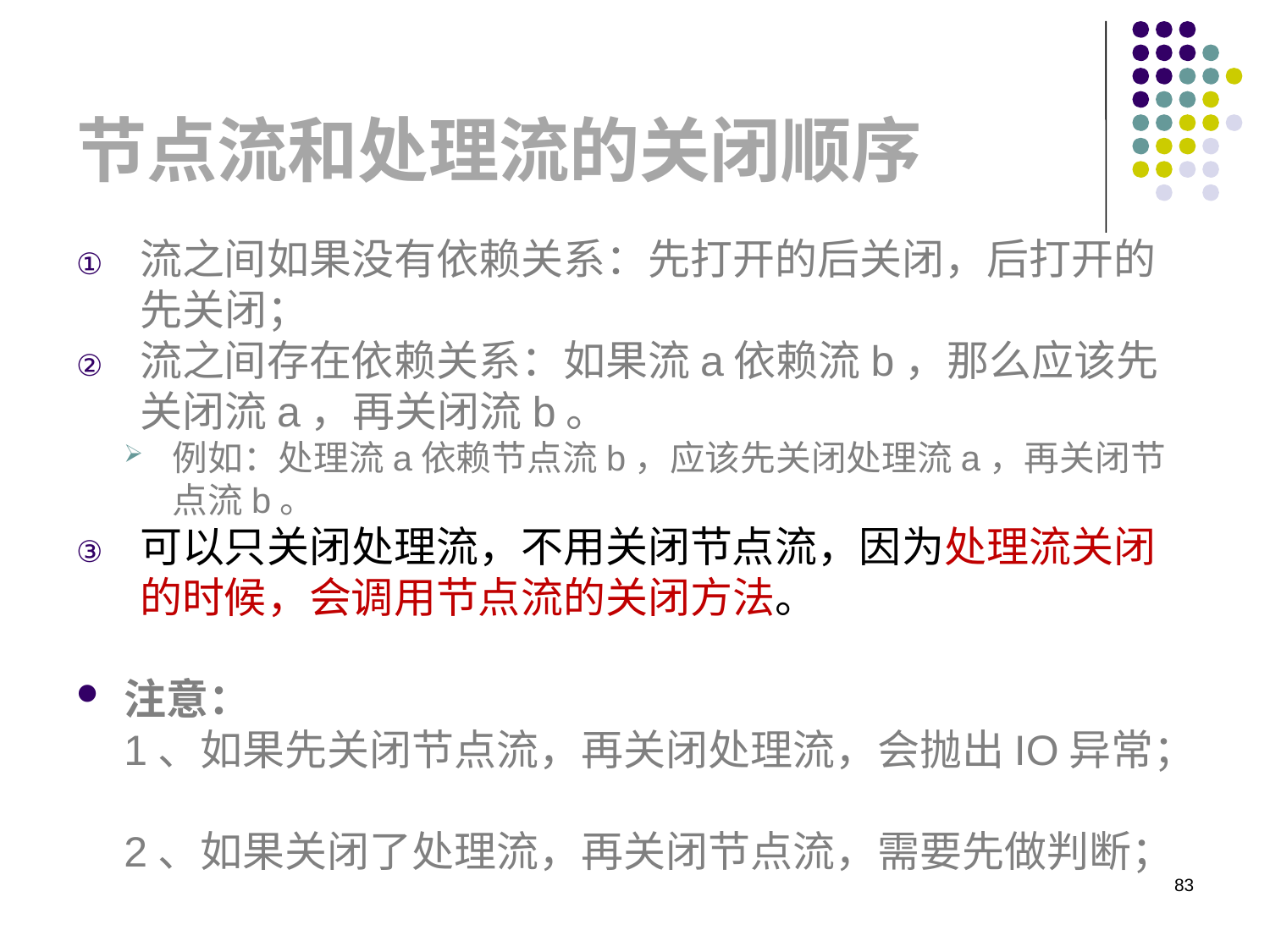

# 节点流和处理流的关闭顺序
流之间如果没有依赖关系：先打开的后关闭，后打开的先关闭；
流之间存在依赖关系：如果流a依赖流b，那么应该先关闭流a，再关闭流b。
例如：处理流a依赖节点流b，应该先关闭处理流a，再关闭节点流b。
可以只关闭处理流，不用关闭节点流，因为处理流关闭的时候，会调用节点流的关闭方法。

注意：
1、如果先关闭节点流，再关闭处理流，会抛出IO异常；
2、如果关闭了处理流，再关闭节点流，需要先做判断；

83